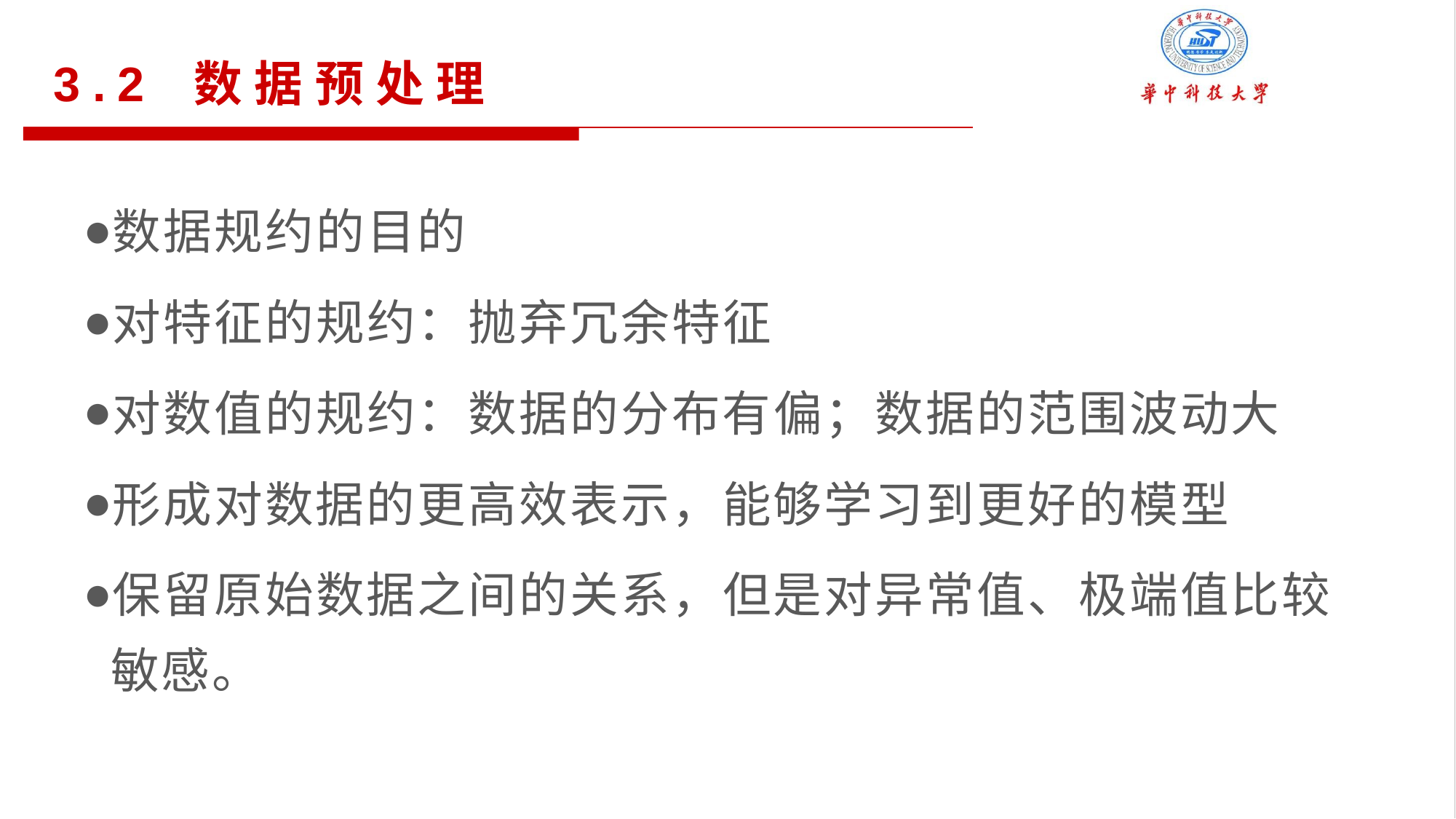

3.2 数据预处理

数据规约的目的
对特征的规约：抛弃冗余特征
对数值的规约：数据的分布有偏；数据的范围波动大
形成对数据的更高效表示，能够学习到更好的模型
保留原始数据之间的关系，但是对异常值、极端值比较敏感。